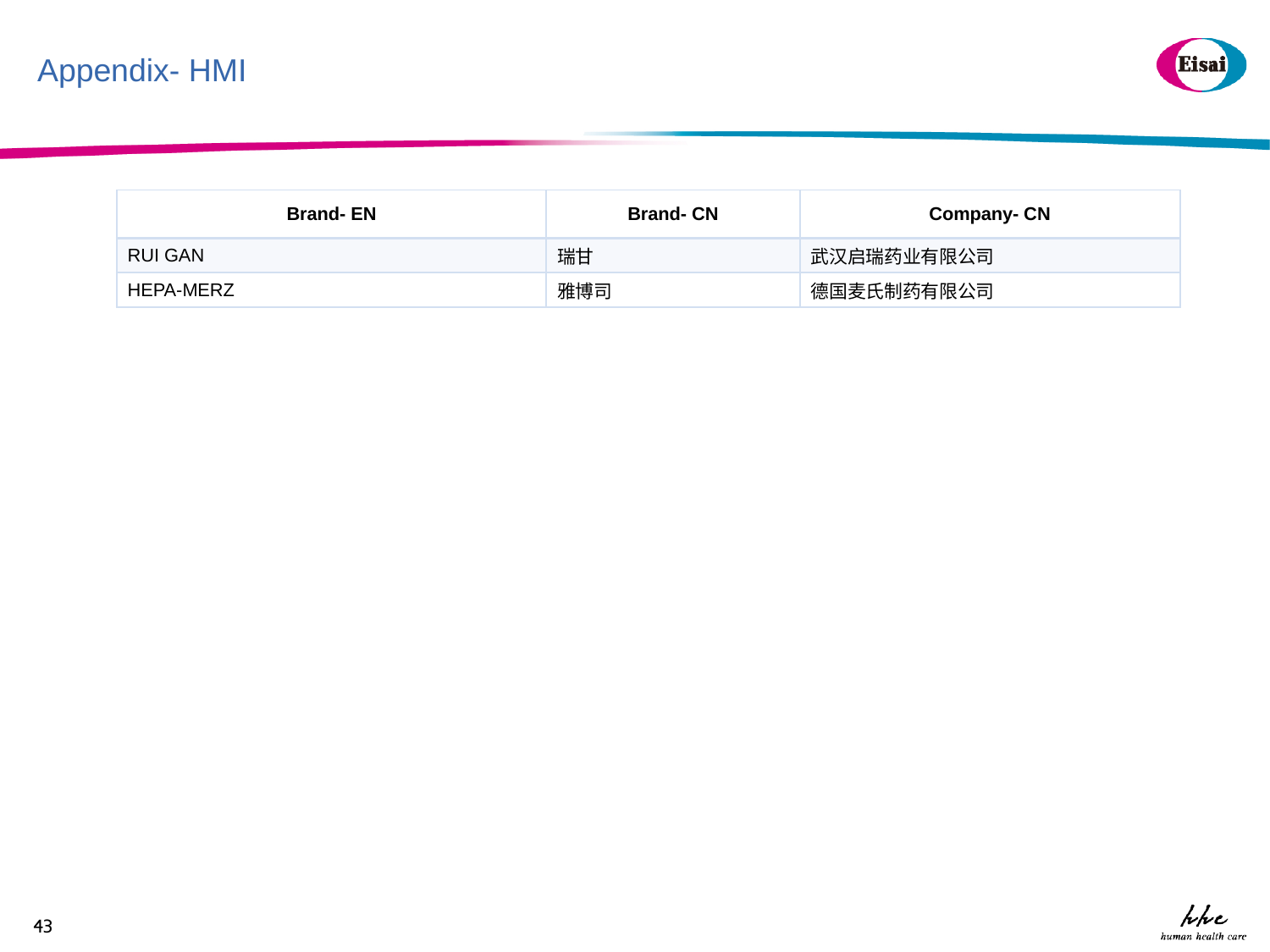

# Appendix- HMI
| Brand- EN | Brand- CN | Company- CN |
| --- | --- | --- |
| RUI GAN | 瑞甘 | 武汉启瑞药业有限公司 |
| HEPA-MERZ | 雅博司 | 德国麦氏制药有限公司 |
43